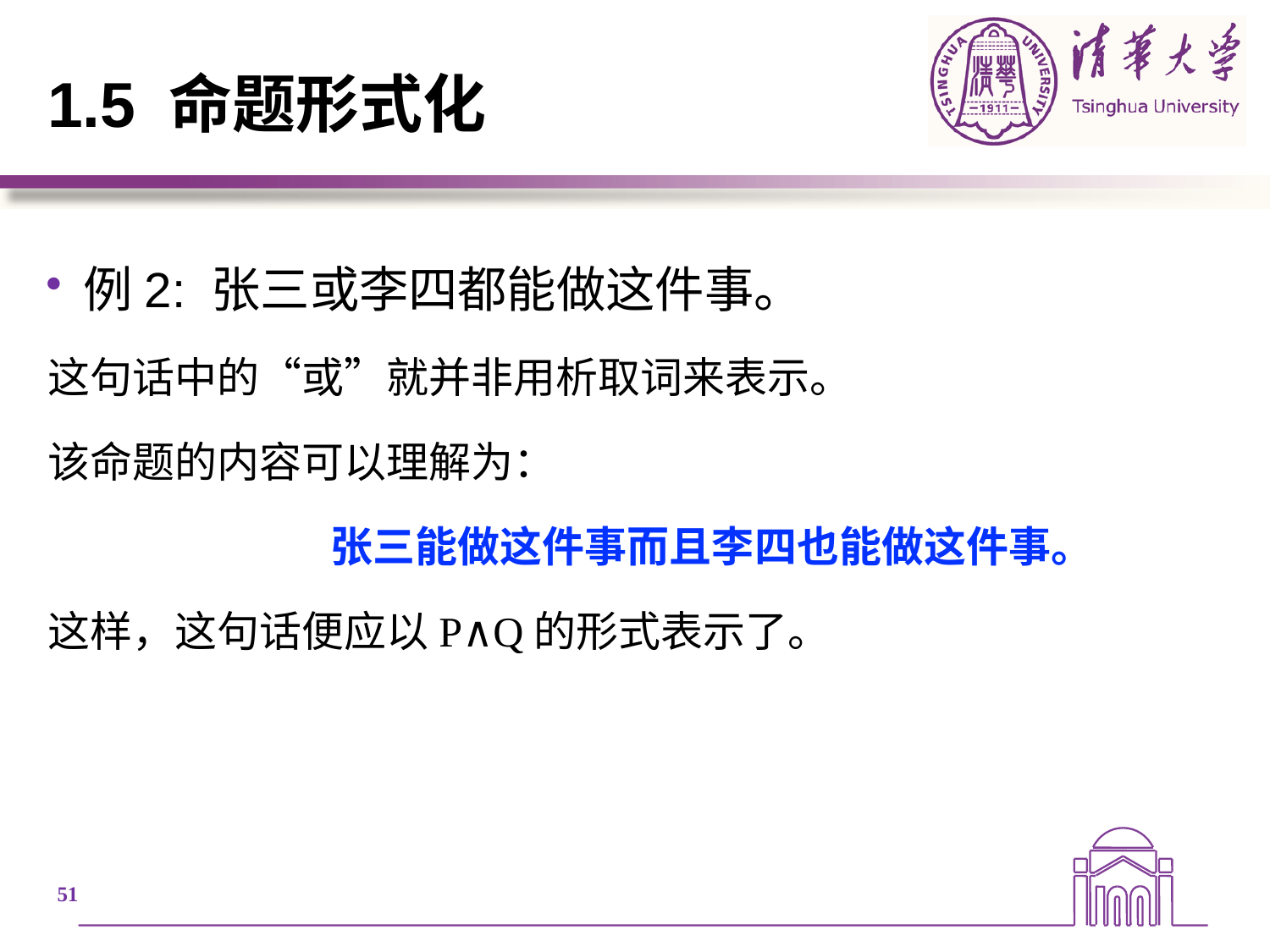

# 1.5 命题形式化
例2: 张三或李四都能做这件事。
这句话中的“或”就并非用析取词来表示。
该命题的内容可以理解为：
		  张三能做这件事而且李四也能做这件事。
这样，这句话便应以P∧Q的形式表示了。